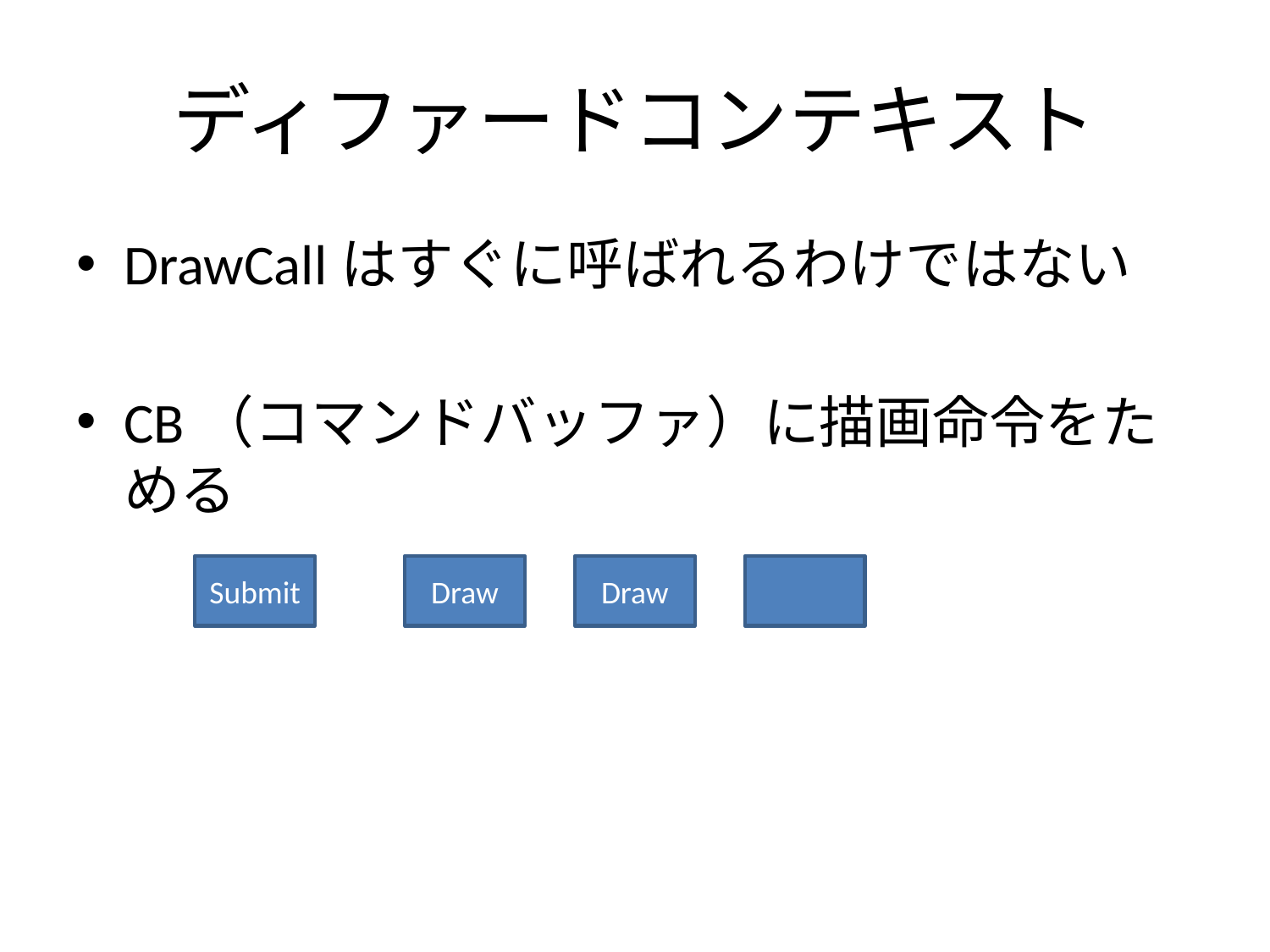

# ディファードコンテキスト
DrawCallはすぐに呼ばれるわけではない

CB（コマンドバッファ）に描画命令をためる

Submit
Draw
Draw